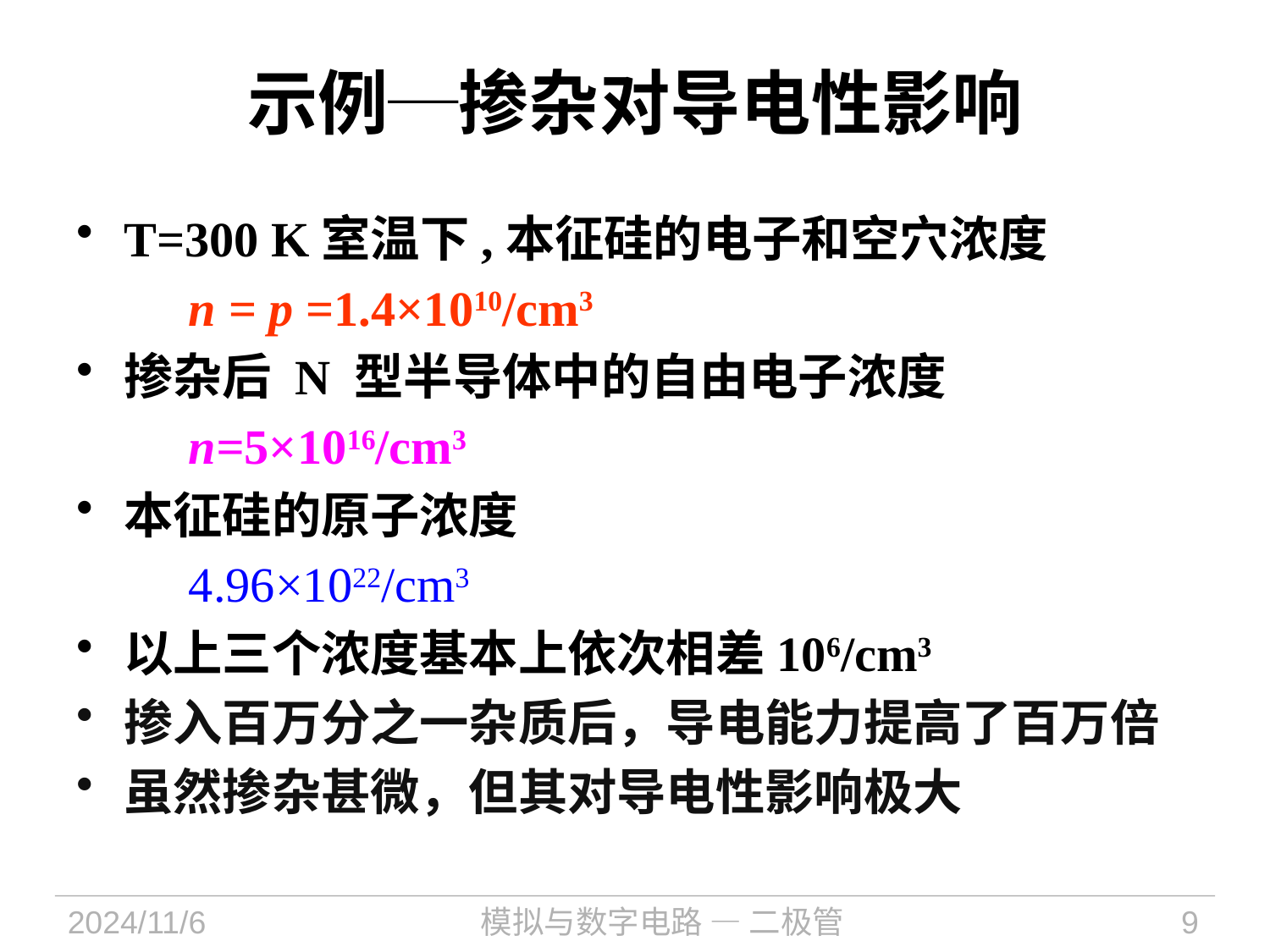

# 示例─掺杂对导电性影响
T=300 K室温下,本征硅的电子和空穴浓度
    n = p =1.4×1010/cm3
掺杂后 N 型半导体中的自由电子浓度
    n=5×1016/cm3
本征硅的原子浓度
    4.96×1022/cm3
以上三个浓度基本上依次相差106/cm3
掺入百万分之一杂质后，导电能力提高了百万倍
虽然掺杂甚微，但其对导电性影响极大
2024/11/6
模拟与数字电路 — 二极管
9